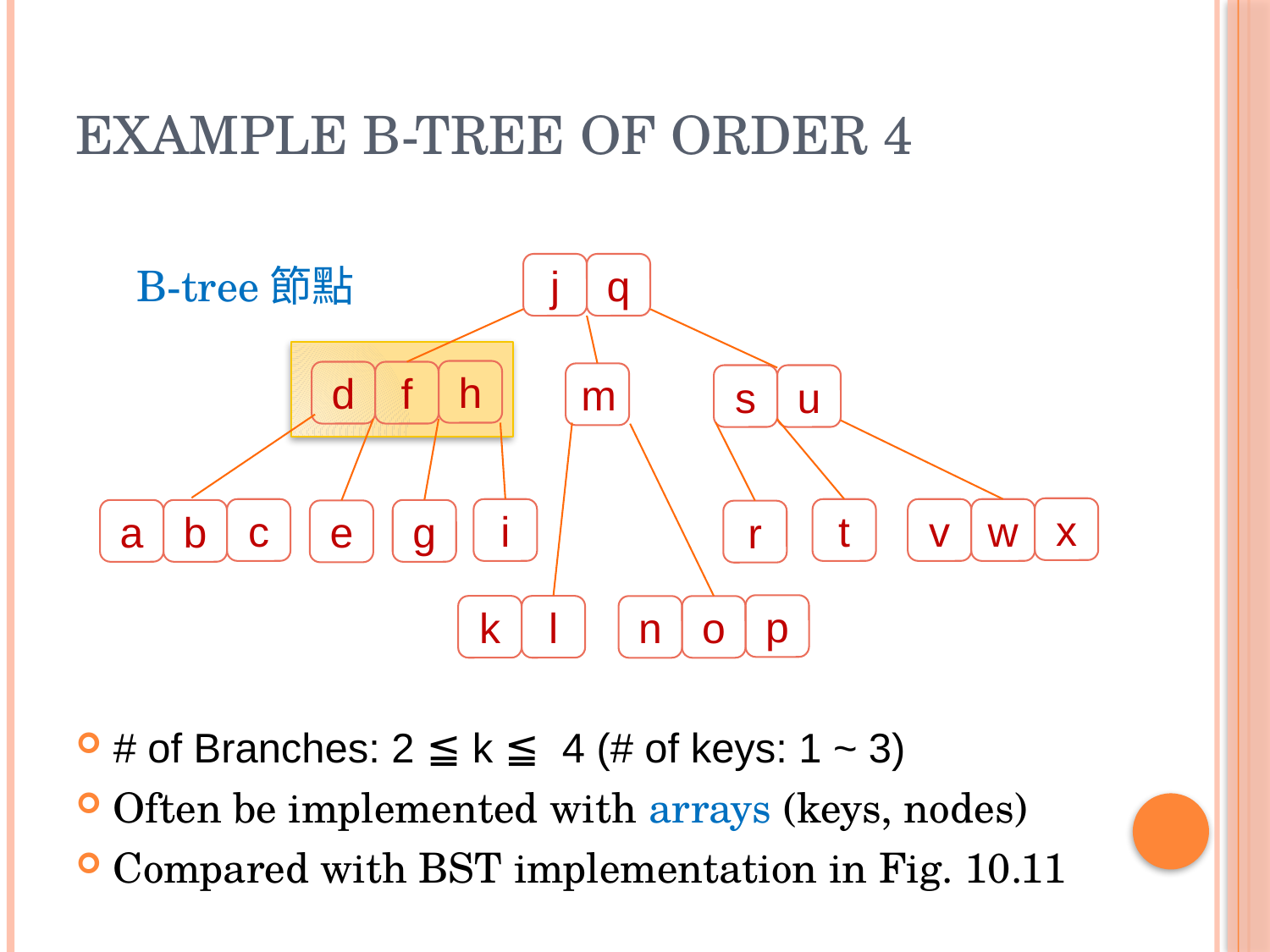

# Example B-Tree of order 4
B-tree節點
j
q

h
d
f
m
s
u
x
c
i
t
v
w
a
b
g
e
r
p
k
l
n
o
# of Branches: 2 ≦ k ≦  4 (# of keys: 1 ~ 3)
Often be implemented with arrays (keys, nodes)
Compared with BST implementation in Fig. 10.11